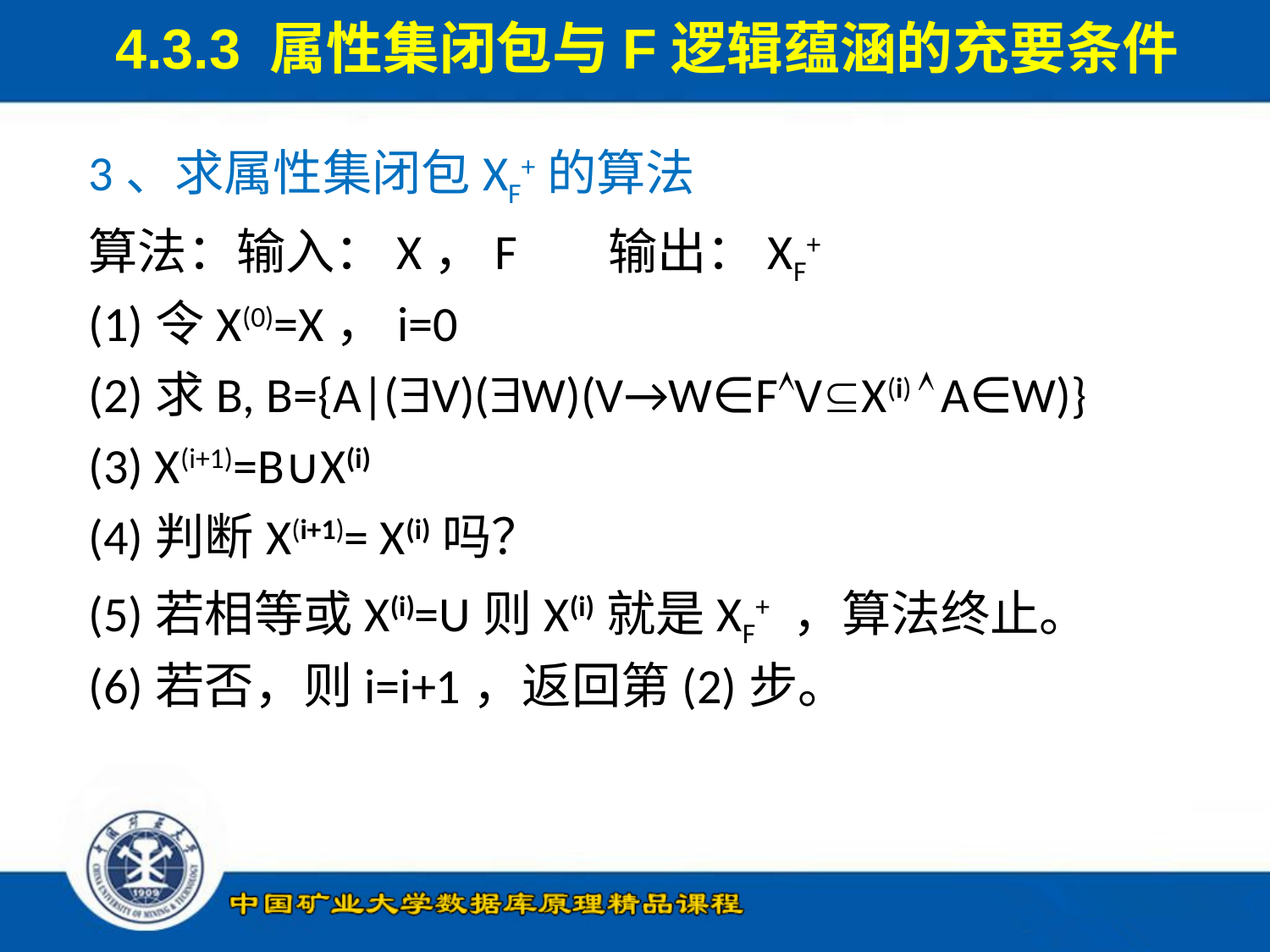

4.3.3 属性集闭包与F逻辑蕴涵的充要条件
3、求属性集闭包XF+的算法
算法：输入：X，F       输出：XF+
(1)令X(0)=X，i=0
(2)求B, B={A|(∃V)(∃W)(V→W∈F∧V⊆X(i) ∧ A∈W)}
(3) X(i+1)=B∪X(i)
(4)判断X(i+1)= X(i)吗？
(5)若相等或X(i)=U则X(i)就是XF+ ，算法终止。
(6)若否，则i=i+1，返回第(2)步。